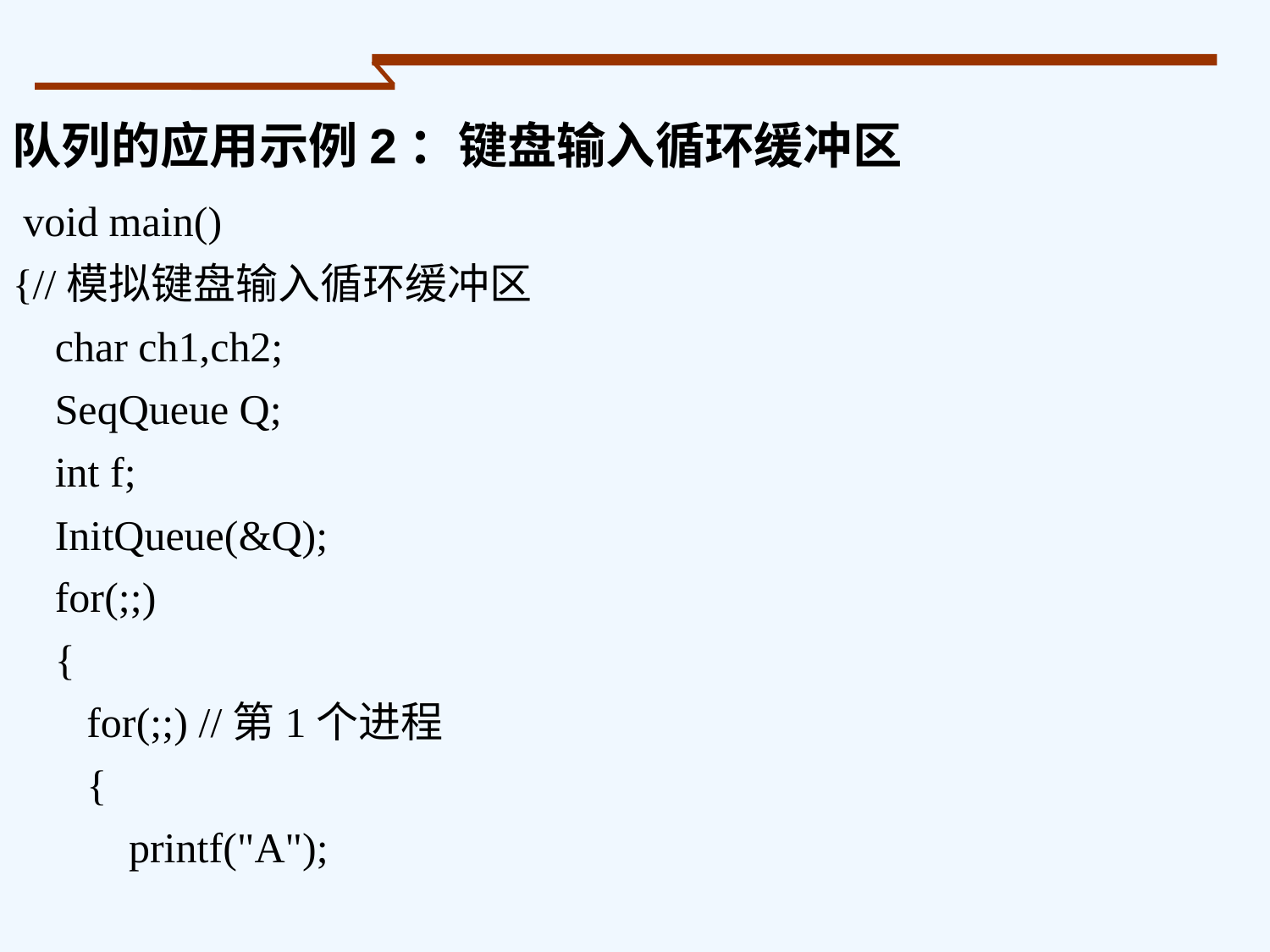

队列的应用示例2：键盘输入循环缓冲区
 void main()
{//模拟键盘输入循环缓冲区
    char ch1,ch2;
    SeqQueue Q;
    int f;
    InitQueue(&Q);
    for(;;)
    {
       for(;;) //第1个进程
       {
           printf("A");